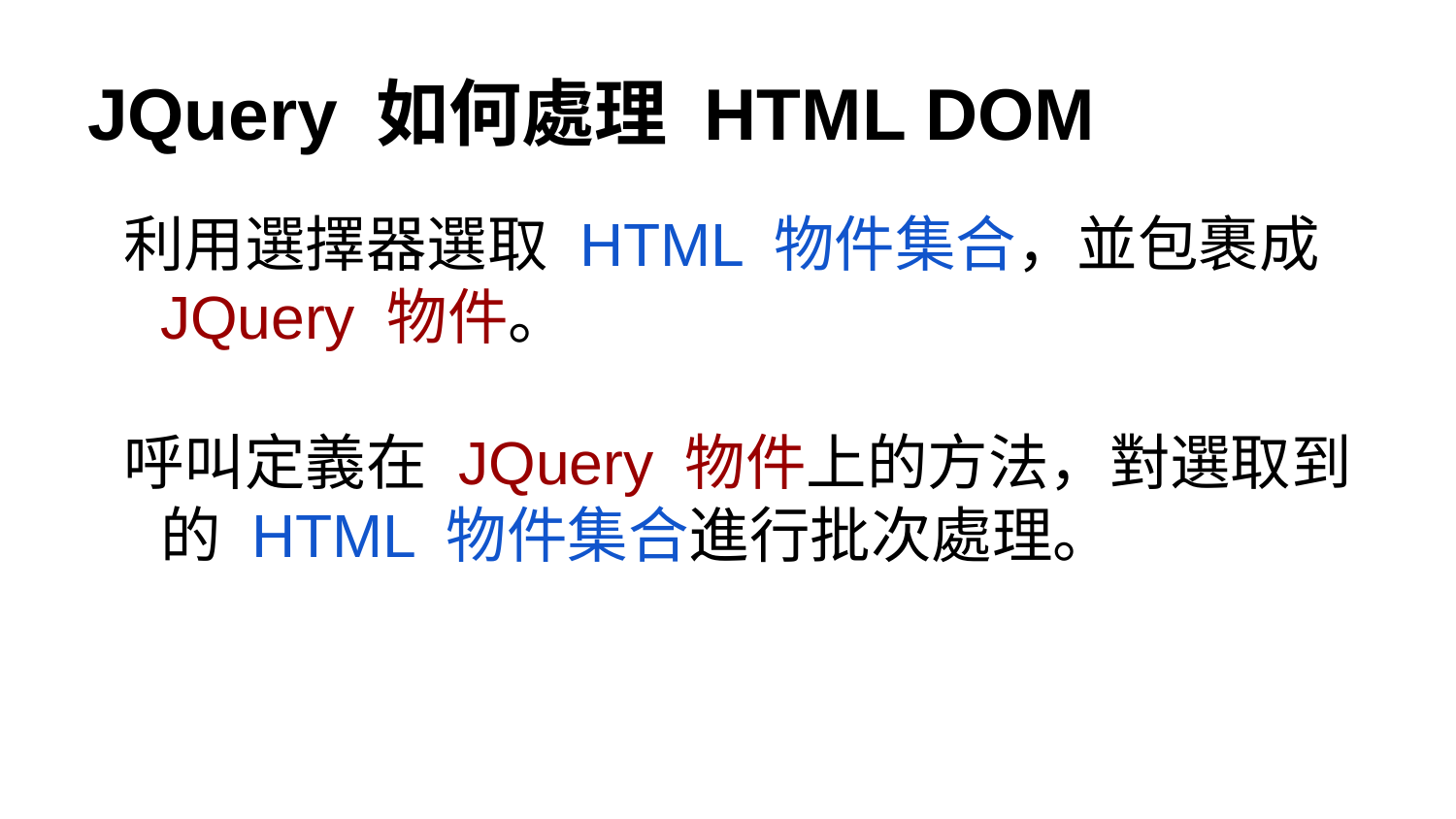

# JQuery 如何處理 HTML DOM
利用選擇器選取 HTML 物件集合，並包裹成 JQuery 物件。

呼叫定義在 JQuery 物件上的方法，對選取到的 HTML 物件集合進行批次處理。